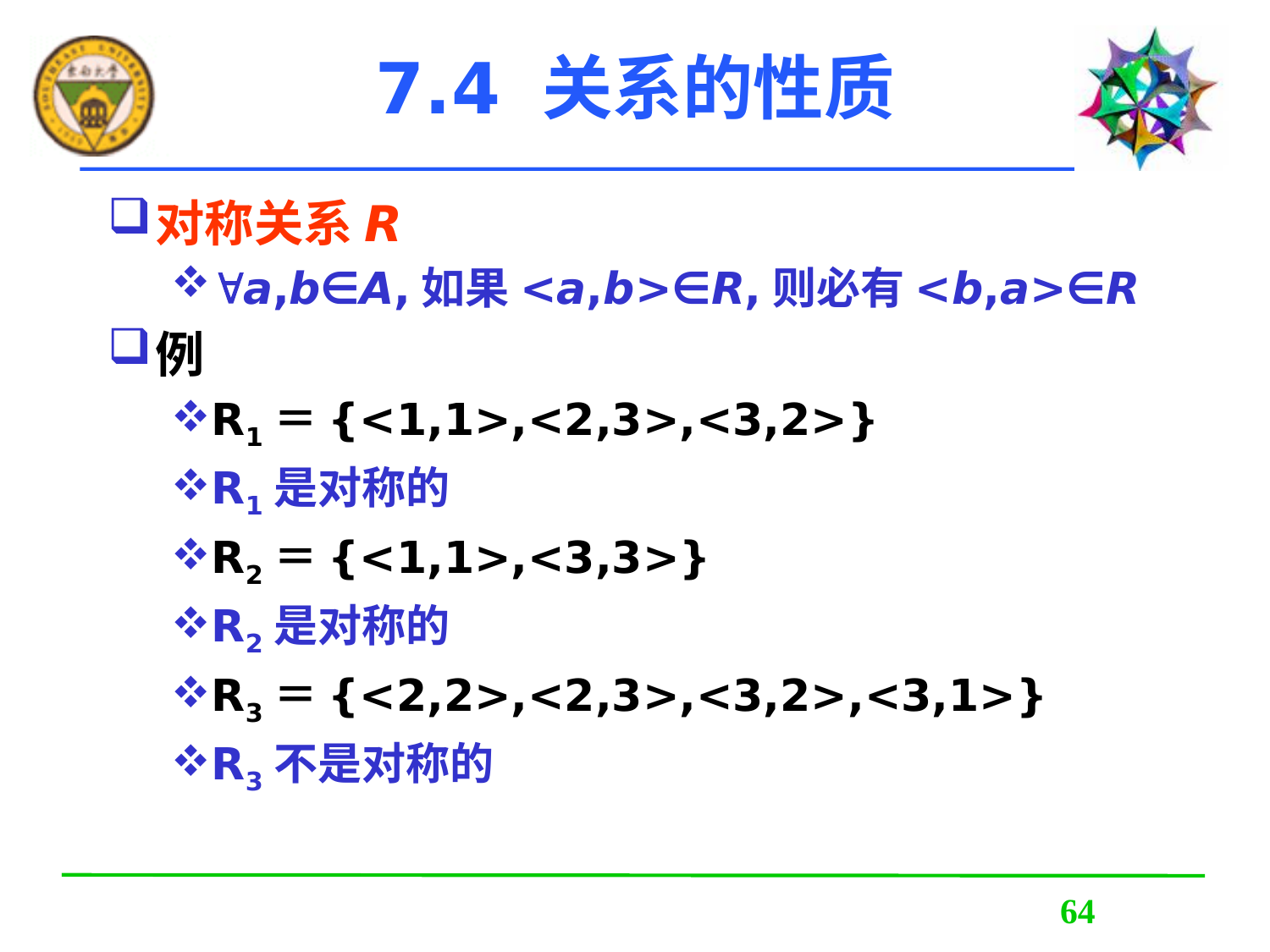

# 7.4 关系的性质
对称关系R
∀a,b∈A,如果<a,b>∈R,则必有<b,a>∈R
例
R1＝{<1,1>,<2,3>,<3,2>}
R1是对称的
R2＝{<1,1>,<3,3>}
R2是对称的
R3＝{<2,2>,<2,3>,<3,2>,<3,1>}
R3不是对称的